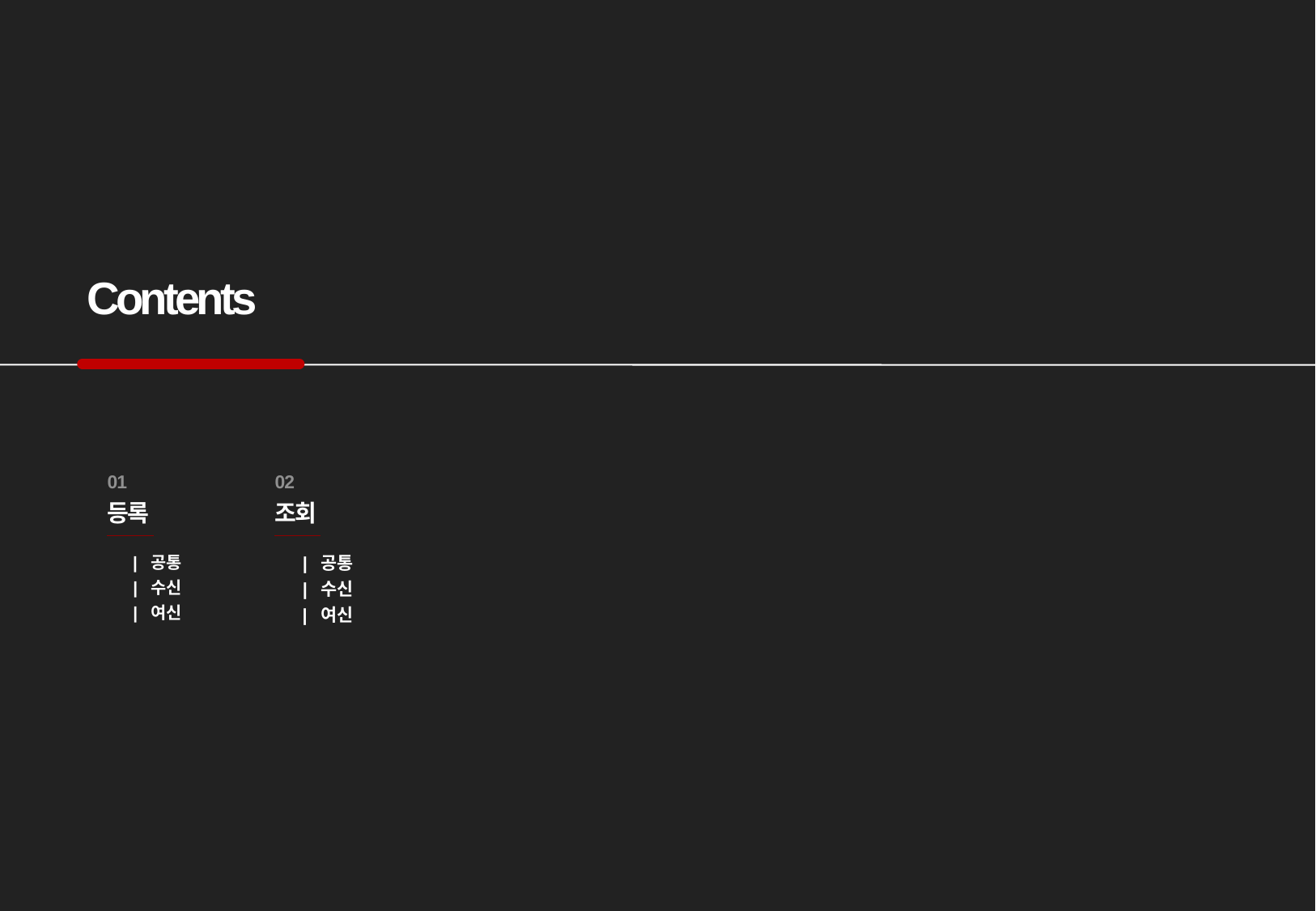

01
등록
01  |  공통
02  |  수신
03  |  여신
02
조회
01  |  공통
02  |  수신
03  |  여신